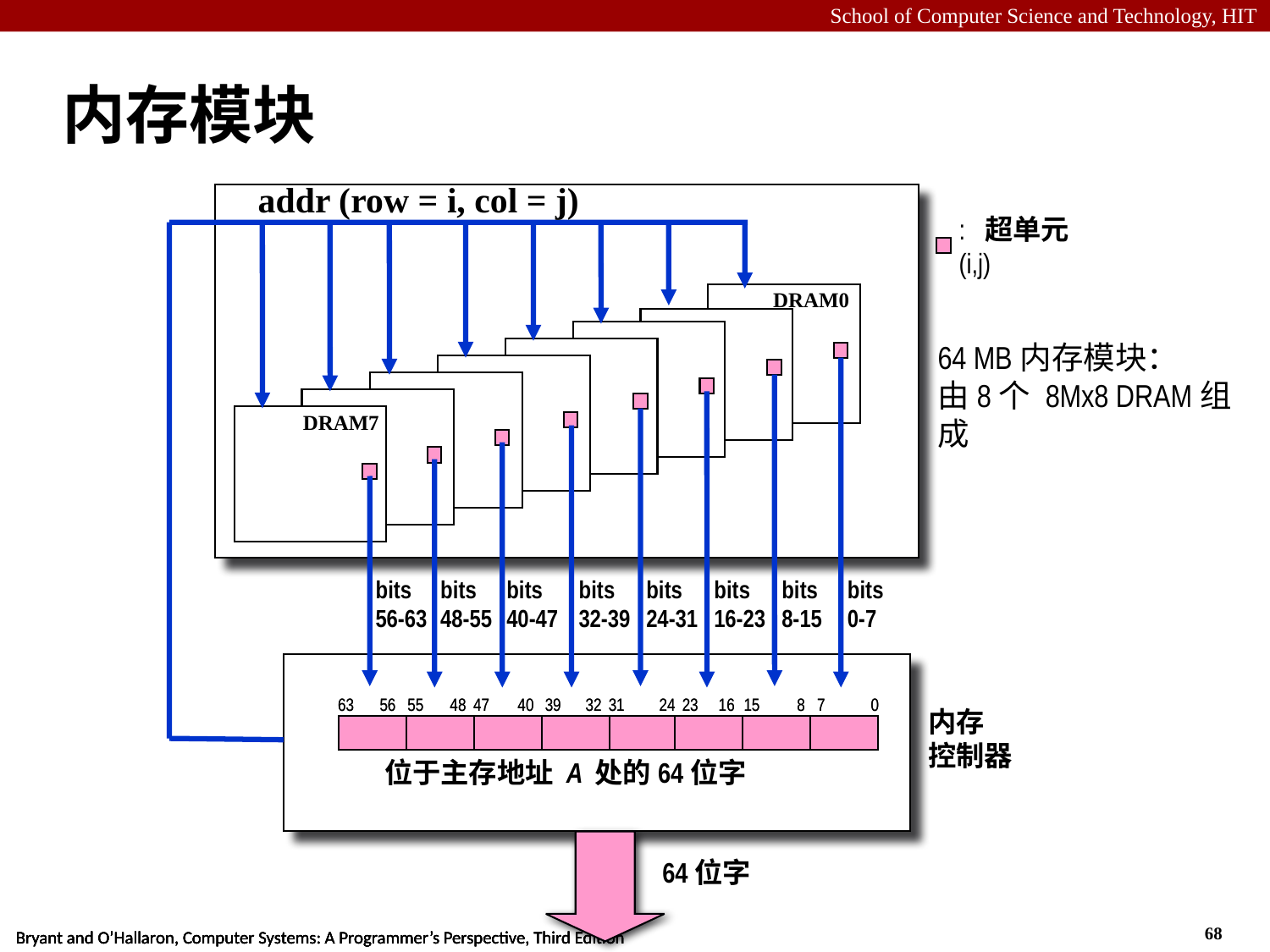

# 内存模块
addr (row = i, col = j)

:  超单元 (i,j)

DRAM0

64 MB内存模块：
由8个 8Mx8 DRAM组成

bits
56-63
bits
48-55
bits
40-47
bits
32-39
bits
24-31
bits
16-23
bits
8-15
bits
0-7
63
56
55
48
47
40
39
32
31
24
23
16
15
8
7
0

位于主存地址 A 处的64位字

DRAM7

63
56
55
48
47
40
39
32
31
24
23
16
15
8
7
0

64位字
内存
控制器